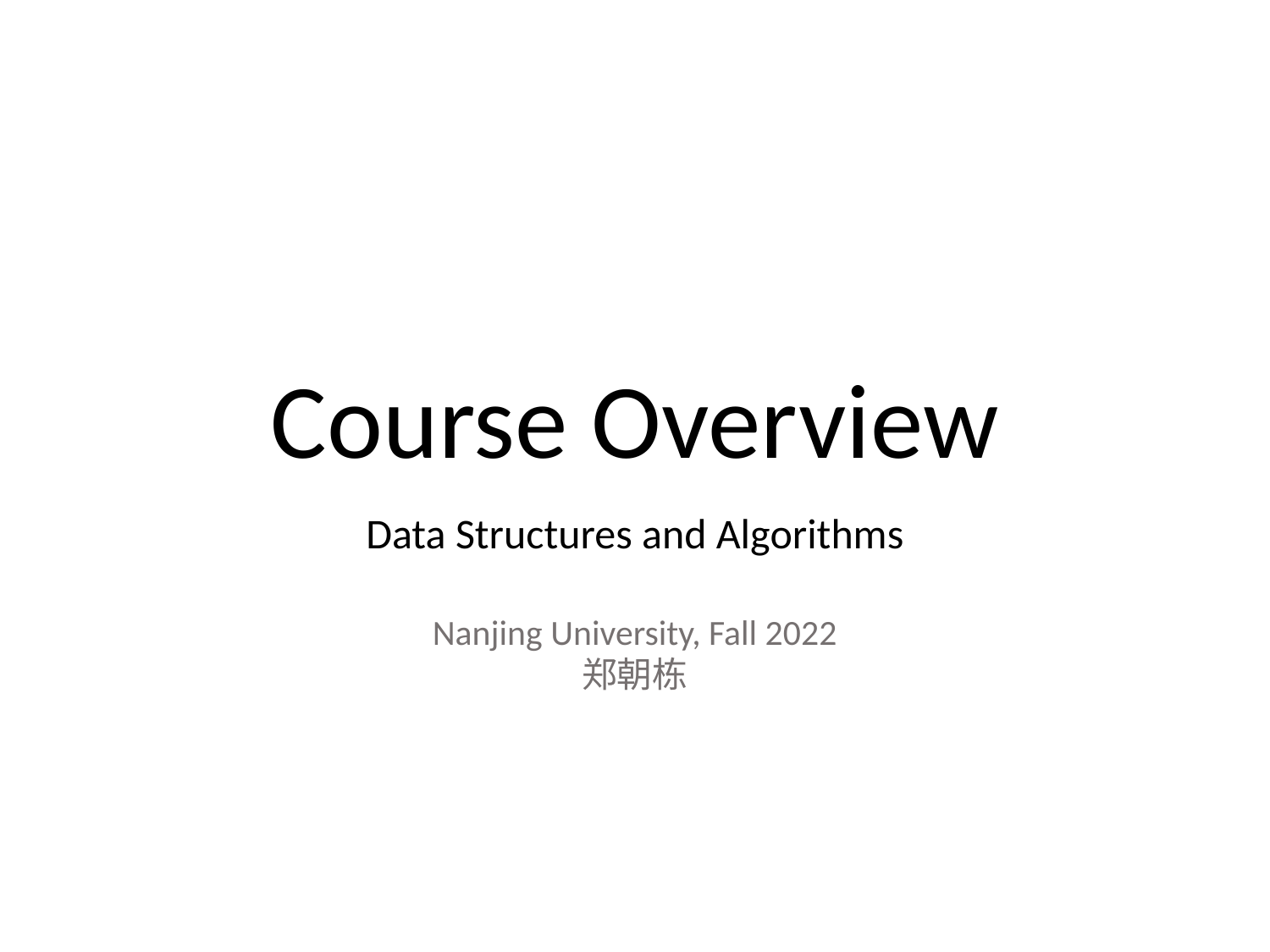

# Course Overview
Data Structures and Algorithms
Nanjing University, Fall 2022
郑朝栋